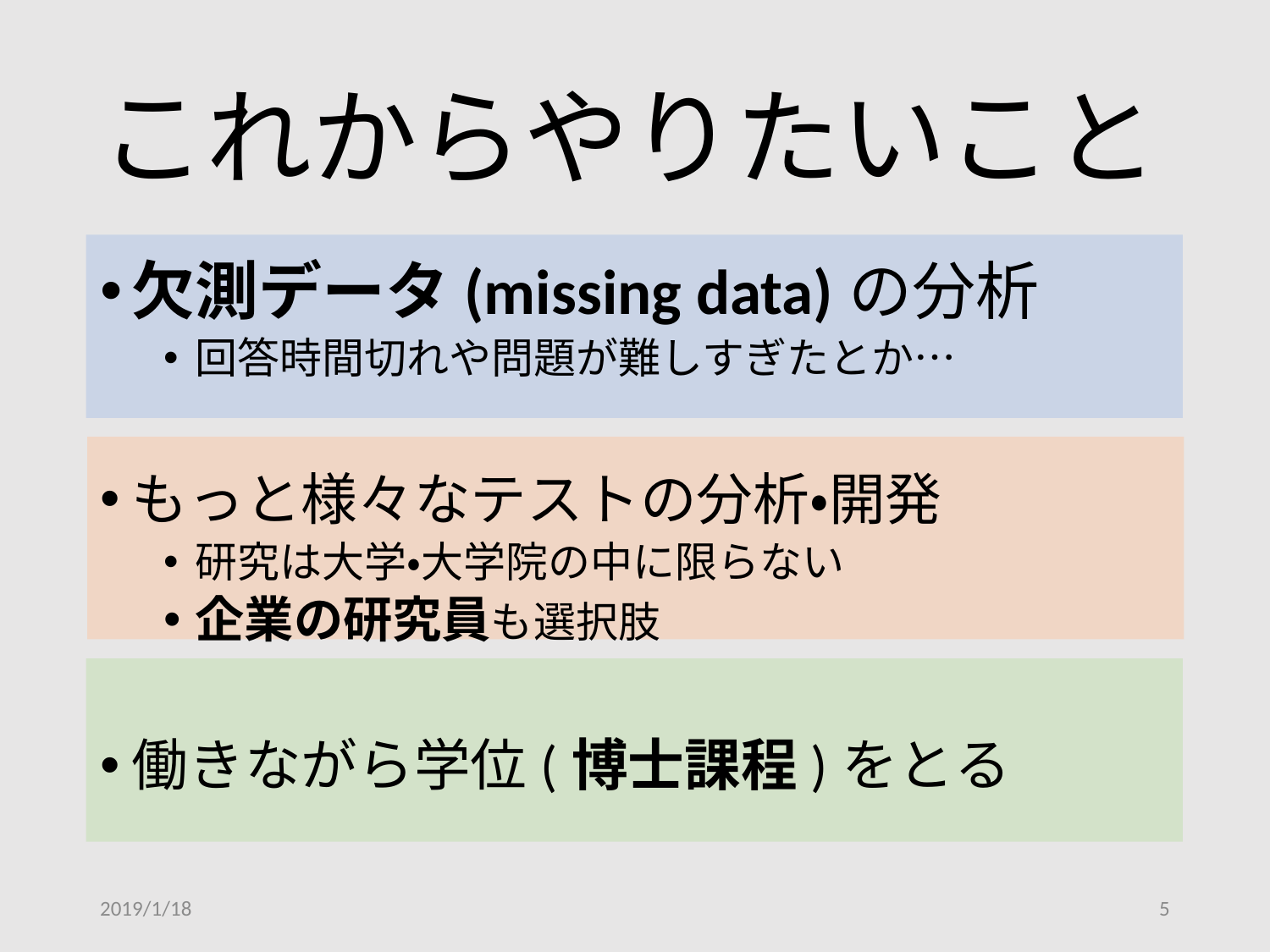

# これからやりたいこと

欠測データ(missing data)の分析
回答時間切れや問題が難しすぎたとか…

もっと様々なテストの分析・開発
研究は大学・大学院の中に限らない
企業の研究員も選択肢

働きながら学位(博士課程)をとる

2019/1/18
5